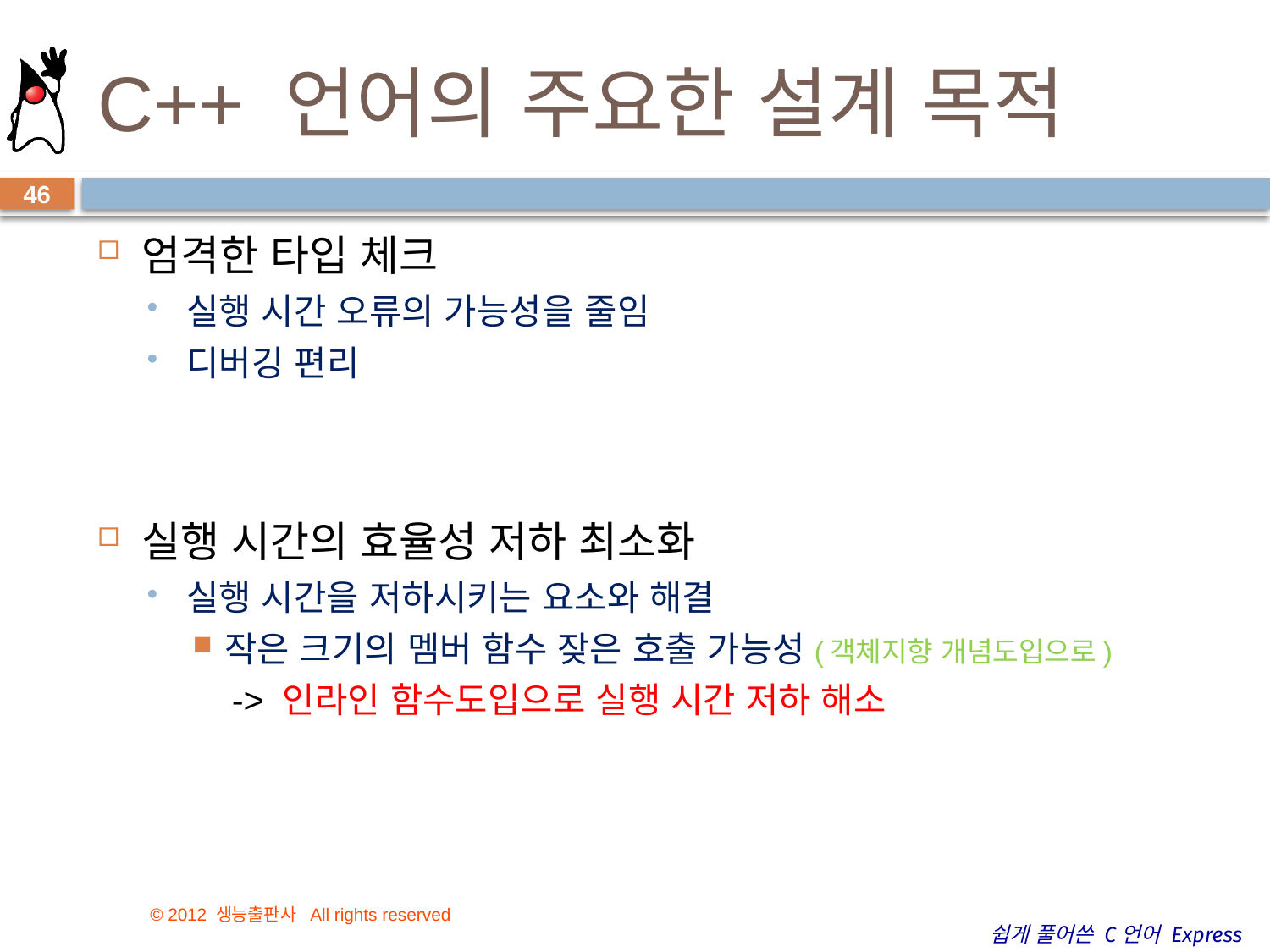

# C++ 언어의 주요한 설계 목적
46
엄격한 타입 체크
실행 시간 오류의 가능성을 줄임
디버깅 편리

실행 시간의 효율성 저하 최소화
실행 시간을 저하시키는 요소와 해결
작은 크기의 멤버 함수 잦은 호출 가능성(객체지향 개념도입으로)
    -> 인라인 함수도입으로 실행 시간 저하 해소